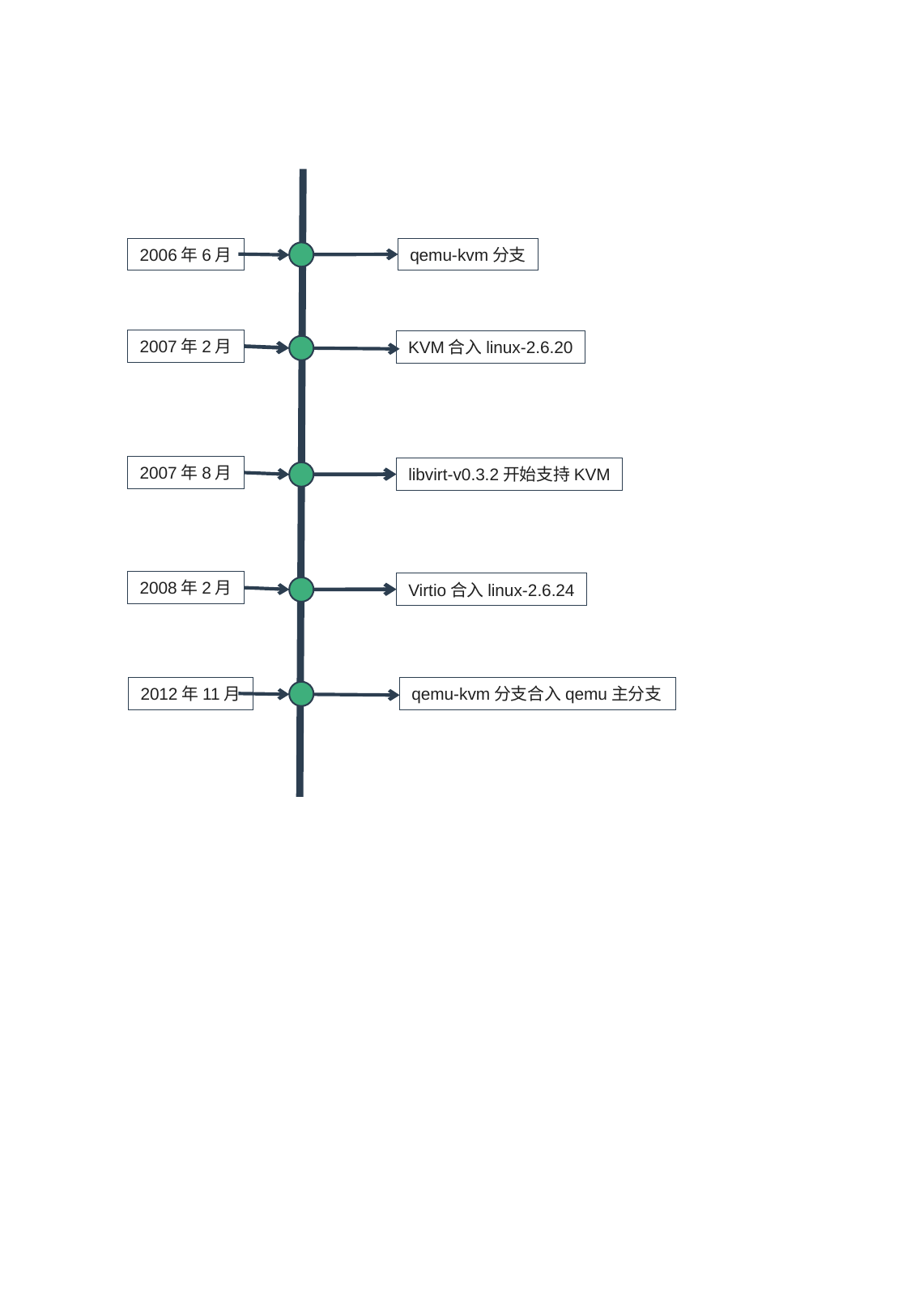

2006年6月
qemu-kvm分支

2007年2月
KVM合入linux-2.6.20

2007年8月
libvirt-v0.3.2开始支持KVM

2008年2月
Virtio合入linux-2.6.24

2012年11月
qemu-kvm分支合入qemu主分支